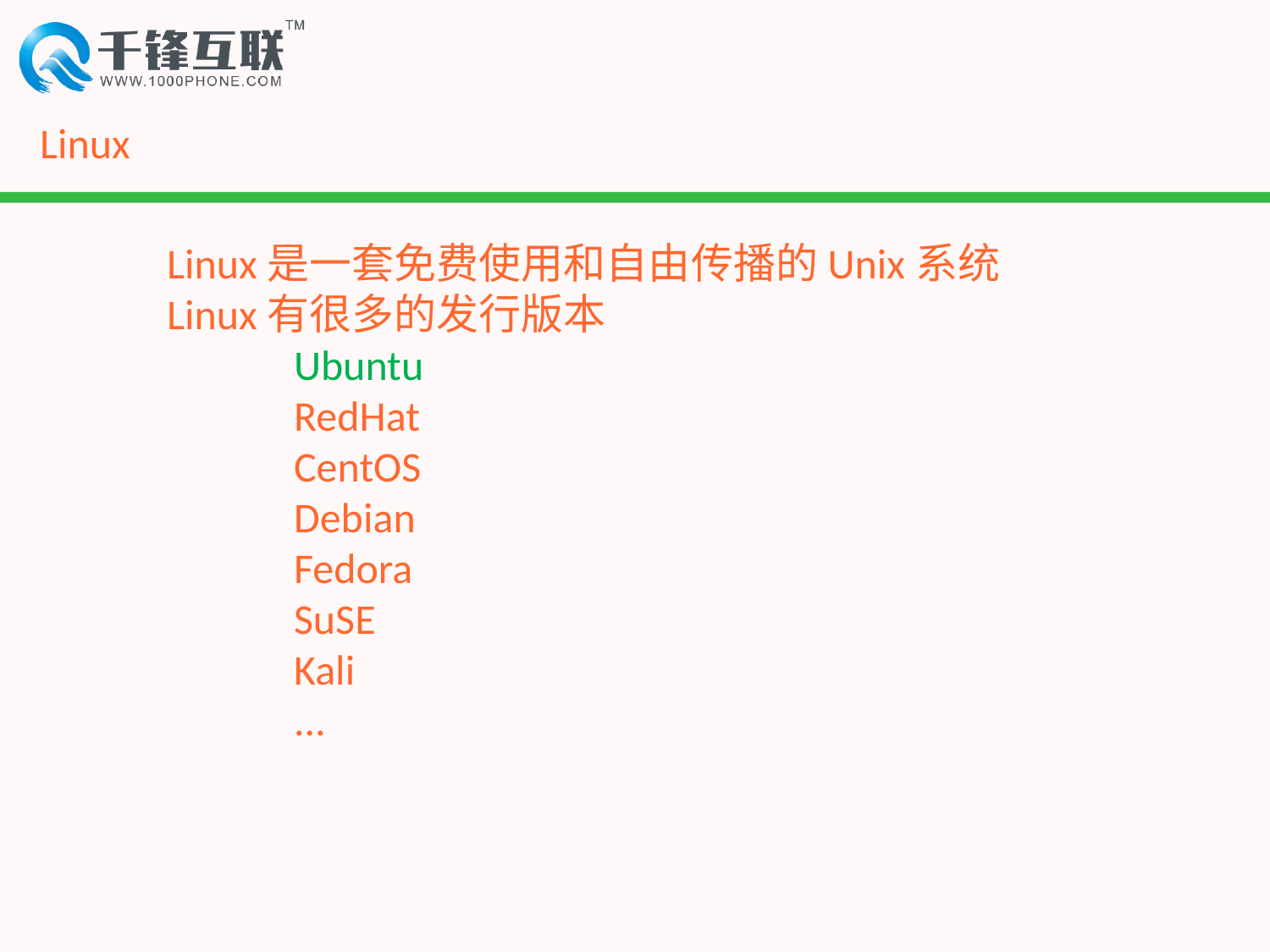

# Linux
	Linux是一套免费使用和自由传播的Unix系统
	Linux有很多的发行版本
		Ubuntu
		RedHat
		CentOS
		Debian
		Fedora
		SuSE
		Kali
		...